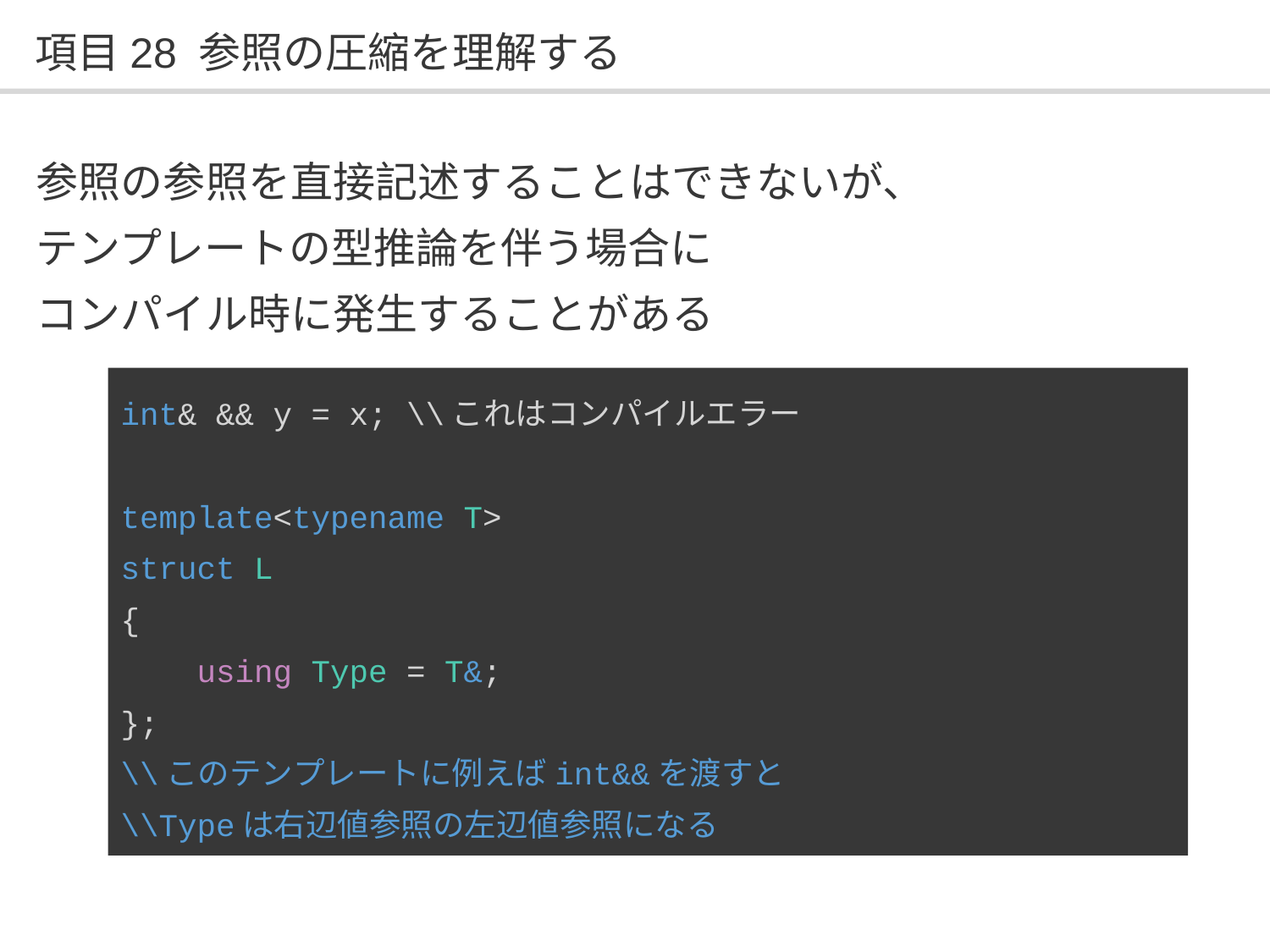

# 項目28 参照の圧縮を理解する
参照の参照を直接記述することはできないが、
テンプレートの型推論を伴う場合に
コンパイル時に発生することがある
int& && y = x; \\これはコンパイルエラー

template<typename T>
struct L
{
    using Type = T&;
};
\\このテンプレートに例えばint&&を渡すと
\\Typeは右辺値参照の左辺値参照になる